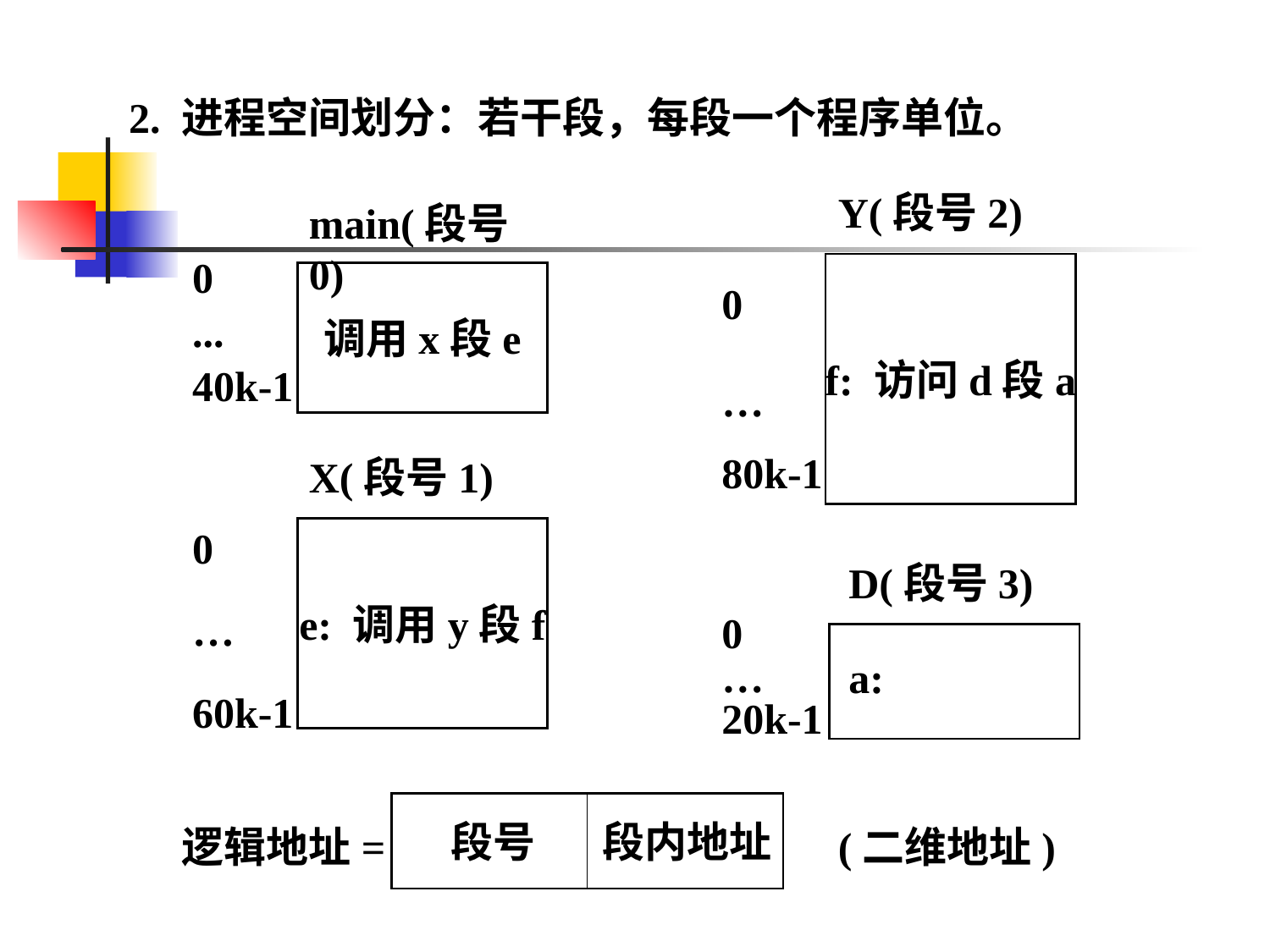

2. 进程空间划分：若干段，每段一个程序单位。
Y(段号2)
main(段号0)
f: 访问d段a
0
...
40k-1
调用x段e
0
…
80k-1
X(段号1)
0
…
60k-1
e: 调用y段f
D(段号3)
0
…
20k-1

a:
    段号       段内地址
逻辑地址=
(二维地址)